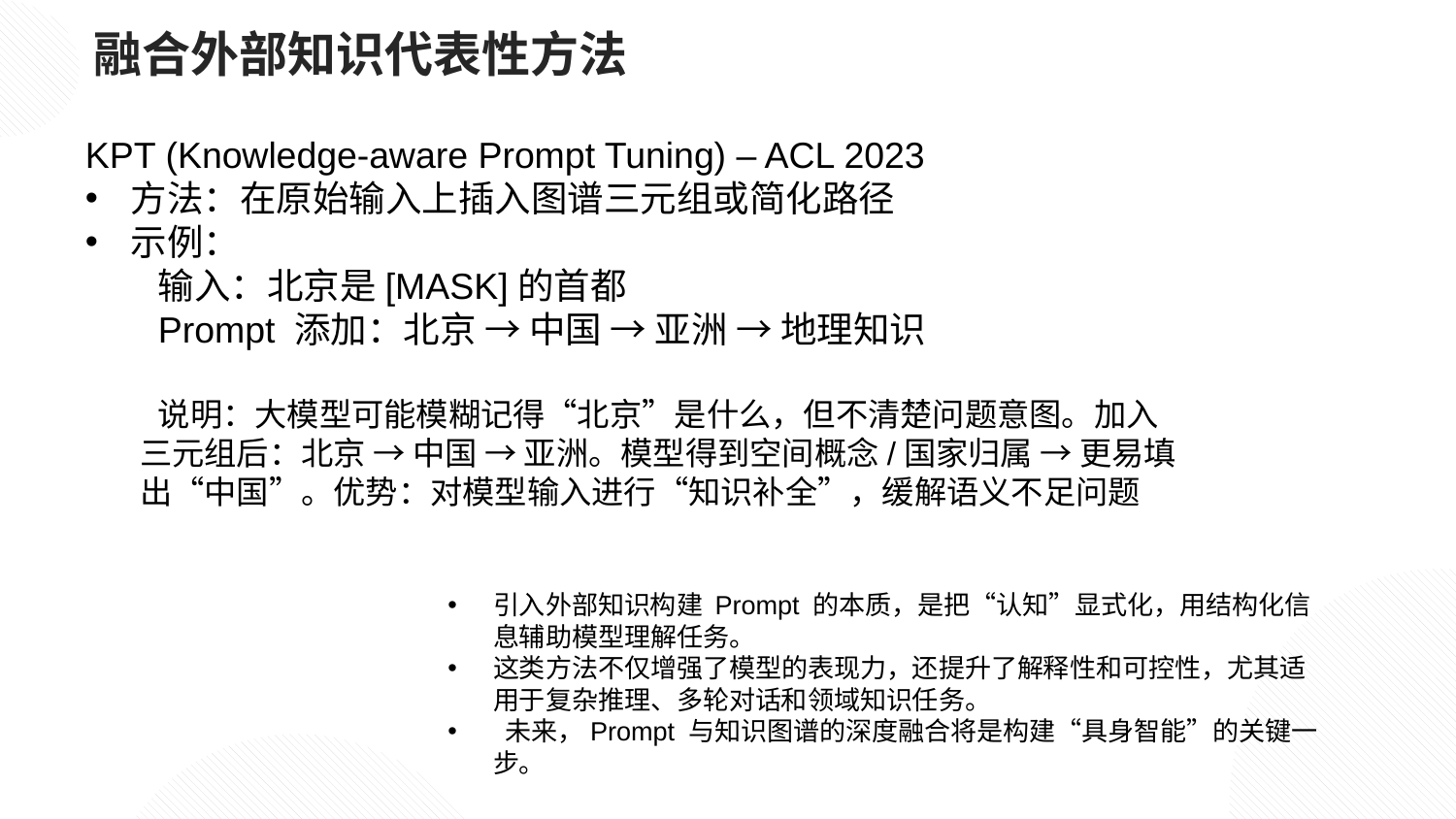

融合外部知识代表性方法
KPT (Knowledge-aware Prompt Tuning) – ACL 2023
方法：在原始输入上插入图谱三元组或简化路径
示例：
输入：北京是[MASK]的首都
Prompt 添加：北京 → 中国 → 亚洲 → 地理知识

说明：大模型可能模糊记得“北京”是什么，但不清楚问题意图。加入三元组后：北京 → 中国 → 亚洲。模型得到空间概念/国家归属 → 更易填出“中国”。优势：对模型输入进行“知识补全”，缓解语义不足问题
引入外部知识构建 Prompt 的本质，是把“认知”显式化，用结构化信息辅助模型理解任务。
这类方法不仅增强了模型的表现力，还提升了解释性和可控性，尤其适用于复杂推理、多轮对话和领域知识任务。
 未来，Prompt 与知识图谱的深度融合将是构建“具身智能”的关键一步。